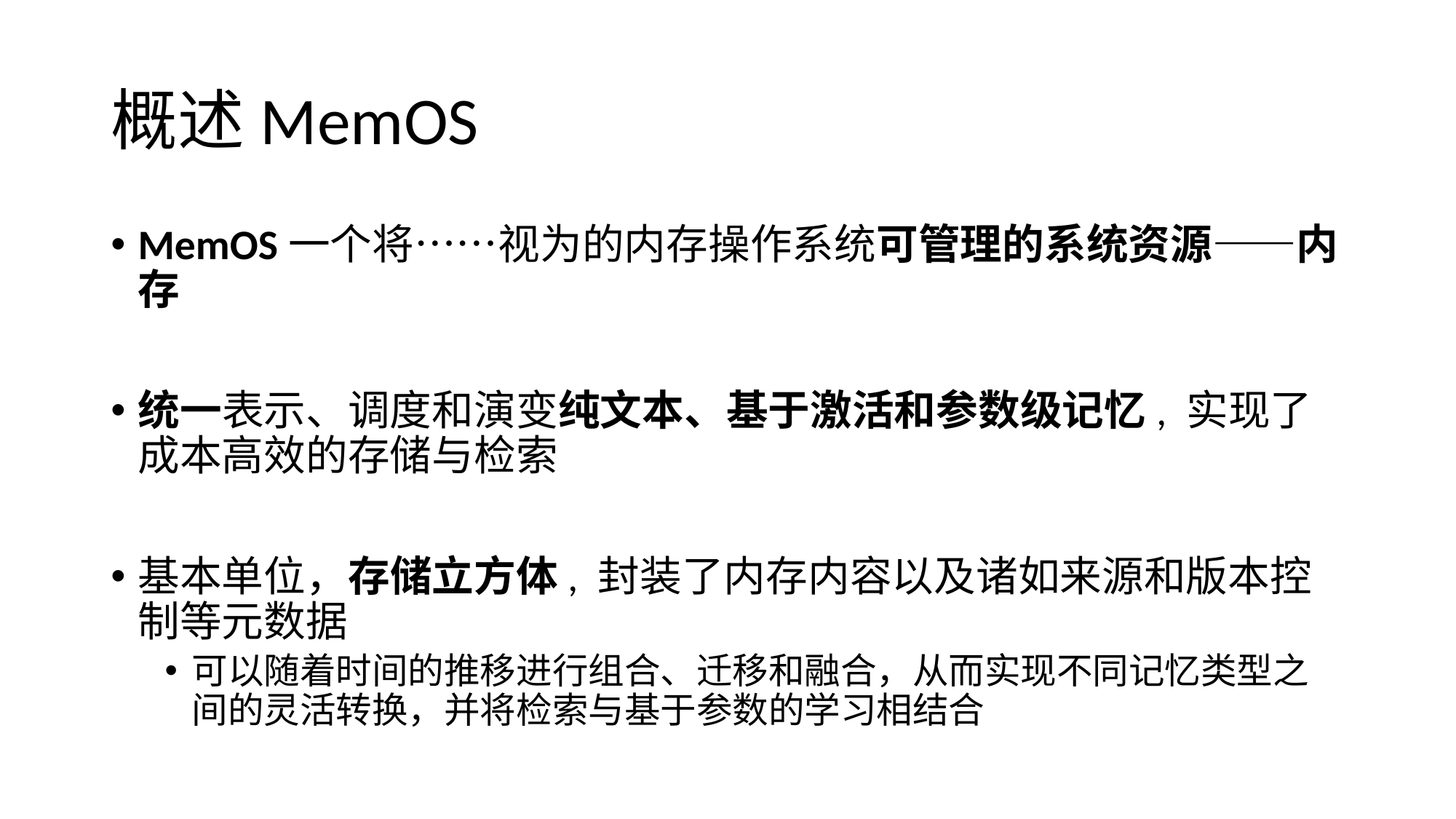

# 概述MemOS
MemOS一个将……视为的内存操作系统可管理的系统资源——内存

统一表示、调度和演变纯文本、基于激活和参数级记忆, 实现了成本高效的存储与检索

基本单位，存储立方体, 封装了内存内容以及诸如来源和版本控制等元数据
可以随着时间的推移进行组合、迁移和融合，从而实现不同记忆类型之间的灵活转换，并将检索与基于参数的学习相结合